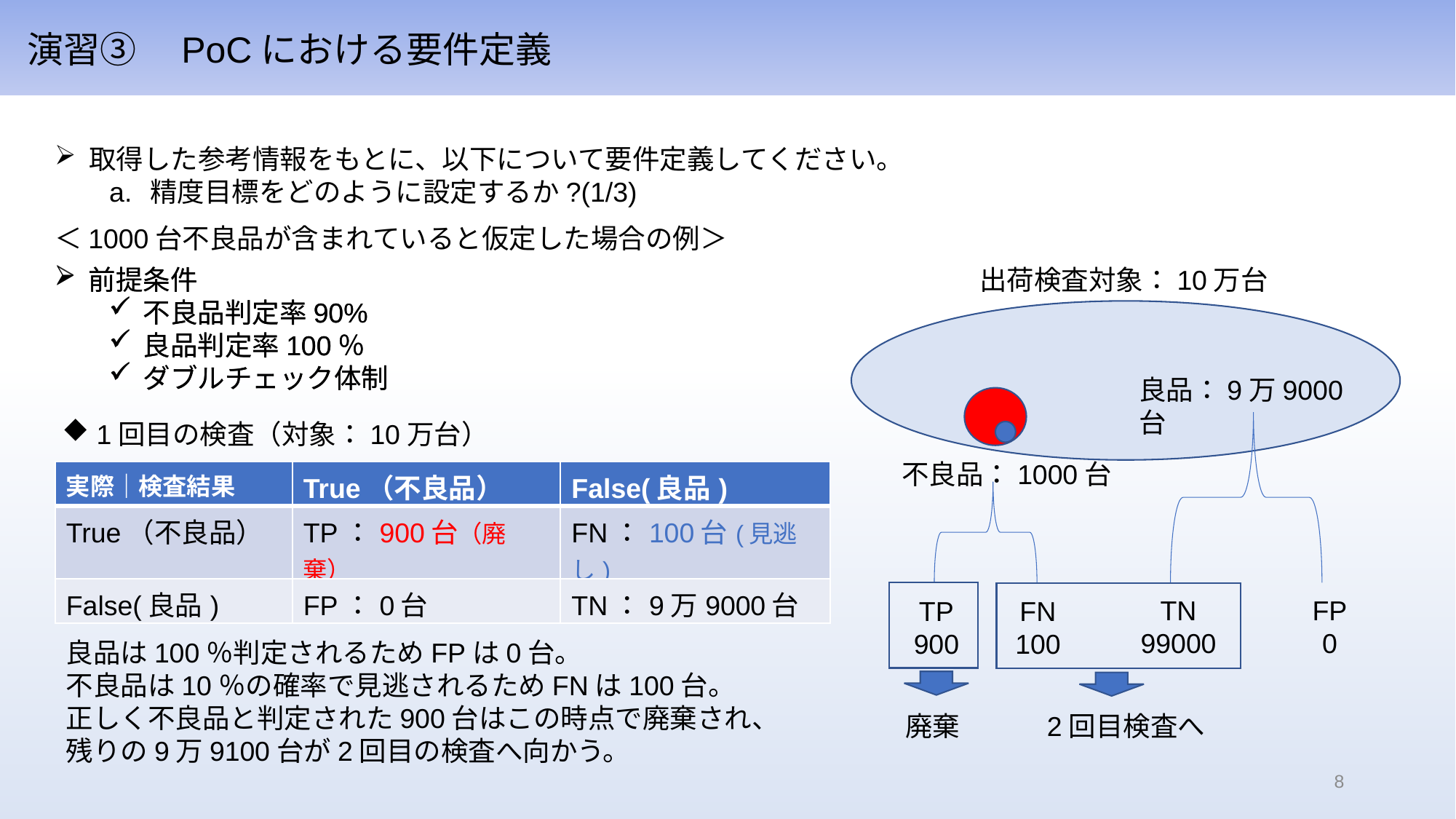

演習③　PoCにおける要件定義
取得した参考情報をもとに、以下について要件定義してください。
精度目標をどのように設定するか?(1/3)
＜1000台不良品が含まれていると仮定した場合の例＞
前提条件
不良品判定率90%
良品判定率100％
ダブルチェック体制
出荷検査対象：10万台
前提条件
不良品判定率90%
良品判定率100％
ダブルチェック体制

良品：9万9000台

1回目の検査（対象：10万台）

不良品：1000台
| 実際｜検査結果 | True（不良品） | False(良品) |
| --- | --- | --- |
| True（不良品） | TP：900台（廃棄） | FN：100台(見逃し) |
| False(良品) | FP：0台 | TN：9万9000台 |

FP
0
TN
99000
FN
100
TP
900
良品は100％判定されるためFPは0台。
不良品は10％の確率で見逃されるためFNは100台。
正しく不良品と判定された900台はこの時点で廃棄され、
残りの9万9100台が2回目の検査へ向かう。

廃棄
2回目検査へ
8